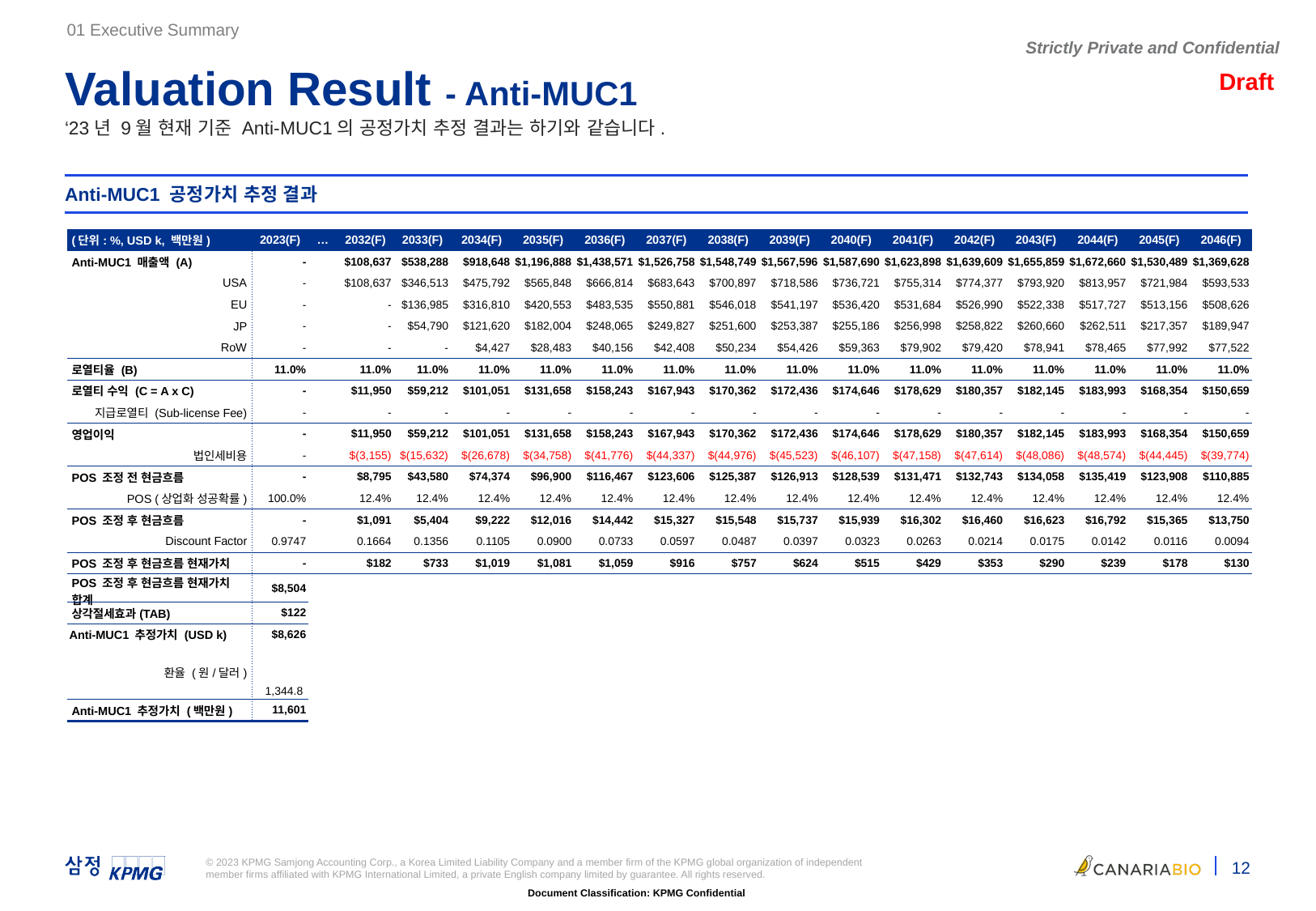

01 Executive Summary

Valuation Result - Anti-MUC1
‘23년 9월 현재 기준 Anti-MUC1의 공정가치 추정 결과는 하기와 같습니다.
Anti-MUC1 공정가치 추정 결과
| (단위: %, USD k, 백만원) | 2023(F) | … | 2032(F) | 2033(F) | 2034(F) | 2035(F) | 2036(F) | 2037(F) | 2038(F) | 2039(F) | 2040(F) | 2041(F) | 2042(F) | 2043(F) | 2044(F) | 2045(F) | 2046(F) |
| --- | --- | --- | --- | --- | --- | --- | --- | --- | --- | --- | --- | --- | --- | --- | --- | --- | --- |
| Anti-MUC1 매출액 (A) | - |  | $108,637 | $538,288 | $918,648 | $1,196,888 | $1,438,571 | $1,526,758 | $1,548,749 | $1,567,596 | $1,587,690 | $1,623,898 | $1,639,609 | $1,655,859 | $1,672,660 | $1,530,489 | $1,369,628 |
| USA | - |  | $108,637 | $346,513 | $475,792 | $565,848 | $666,814 | $683,643 | $700,897 | $718,586 | $736,721 | $755,314 | $774,377 | $793,920 | $813,957 | $721,984 | $593,533 |
| EU | - |  | - | $136,985 | $316,810 | $420,553 | $483,535 | $550,881 | $546,018 | $541,197 | $536,420 | $531,684 | $526,990 | $522,338 | $517,727 | $513,156 | $508,626 |
| JP | - |  | - | $54,790 | $121,620 | $182,004 | $248,065 | $249,827 | $251,600 | $253,387 | $255,186 | $256,998 | $258,822 | $260,660 | $262,511 | $217,357 | $189,947 |
| RoW | - |  | - | - | $4,427 | $28,483 | $40,156 | $42,408 | $50,234 | $54,426 | $59,363 | $79,902 | $79,420 | $78,941 | $78,465 | $77,992 | $77,522 |
| 로열티율 (B) | 11.0% |  | 11.0% | 11.0% | 11.0% | 11.0% | 11.0% | 11.0% | 11.0% | 11.0% | 11.0% | 11.0% | 11.0% | 11.0% | 11.0% | 11.0% | 11.0% |
| 로열티 수익 (C = A x C) | - |  | $11,950 | $59,212 | $101,051 | $131,658 | $158,243 | $167,943 | $170,362 | $172,436 | $174,646 | $178,629 | $180,357 | $182,145 | $183,993 | $168,354 | $150,659 |
| 지급로열티 (Sub-license Fee) | - |  | - | - | - | - | - | - | - | - | - | - | - | - | - | - | - |
| 영업이익 | - |  | $11,950 | $59,212 | $101,051 | $131,658 | $158,243 | $167,943 | $170,362 | $172,436 | $174,646 | $178,629 | $180,357 | $182,145 | $183,993 | $168,354 | $150,659 |
| 법인세비용 | - |  | $(3,155) | $(15,632) | $(26,678) | $(34,758) | $(41,776) | $(44,337) | $(44,976) | $(45,523) | $(46,107) | $(47,158) | $(47,614) | $(48,086) | $(48,574) | $(44,445) | $(39,774) |
| POS 조정 전 현금흐름 | - |  | $8,795 | $43,580 | $74,374 | $96,900 | $116,467 | $123,606 | $125,387 | $126,913 | $128,539 | $131,471 | $132,743 | $134,058 | $135,419 | $123,908 | $110,885 |
| POS (상업화 성공확률) | 100.0% |  | 12.4% | 12.4% | 12.4% | 12.4% | 12.4% | 12.4% | 12.4% | 12.4% | 12.4% | 12.4% | 12.4% | 12.4% | 12.4% | 12.4% | 12.4% |
| POS 조정 후 현금흐름 | - |  | $1,091 | $5,404 | $9,222 | $12,016 | $14,442 | $15,327 | $15,548 | $15,737 | $15,939 | $16,302 | $16,460 | $16,623 | $16,792 | $15,365 | $13,750 |
| Discount Factor | 0.9747 |  | 0.1664 | 0.1356 | 0.1105 | 0.0900 | 0.0733 | 0.0597 | 0.0487 | 0.0397 | 0.0323 | 0.0263 | 0.0214 | 0.0175 | 0.0142 | 0.0116 | 0.0094 |
| POS 조정 후 현금흐름 현재가치 | - |  | $182 | $733 | $1,019 | $1,081 | $1,059 | $916 | $757 | $624 | $515 | $429 | $353 | $290 | $239 | $178 | $130 |
| POS 조정 후 현금흐름 현재가치 합계 | $8,504 |  |  |  |  |  |  |  |  |  |  |  |  |  |  |  |  |
| 상각절세효과(TAB) | $122 |  |  |  |  |  |  |  |  |  |  |  |  |  |  |  |  |
| Anti-MUC1 추정가치 (USD k) | $8,626 |  |  |  |  |  |  |  |  |  |  |  |  |  |  |  |  |
| 환율 (원/달러) | 1,344.8 |  |  |  |  |  |  |  |  |  |  |  |  |  |  |  |  |
| Anti-MUC1 추정가치 (백만원) | 11,601 |  |  |  |  |  |  |  |  |  |  |  |  |  |  |  |  |